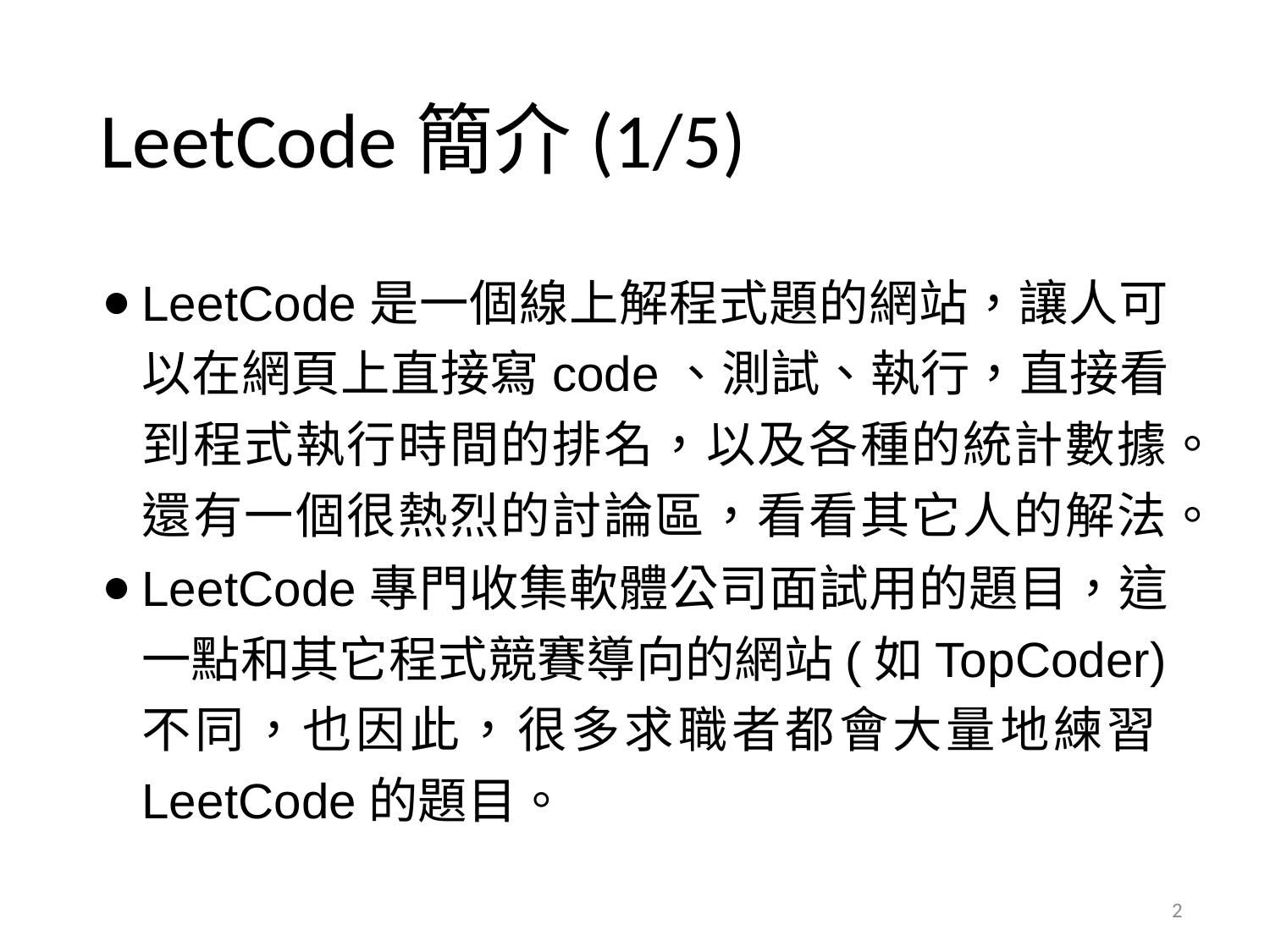

# LeetCode簡介(1/5)
LeetCode是一個線上解程式題的網站，讓人可以在網頁上直接寫code、測試、執行，直接看到程式執行時間的排名，以及各種的統計數據。還有一個很熱烈的討論區，看看其它人的解法。
LeetCode專門收集軟體公司面試用的題目，這一點和其它程式競賽導向的網站(如TopCoder)不同，也因此，很多求職者都會大量地練習LeetCode的題目。
2